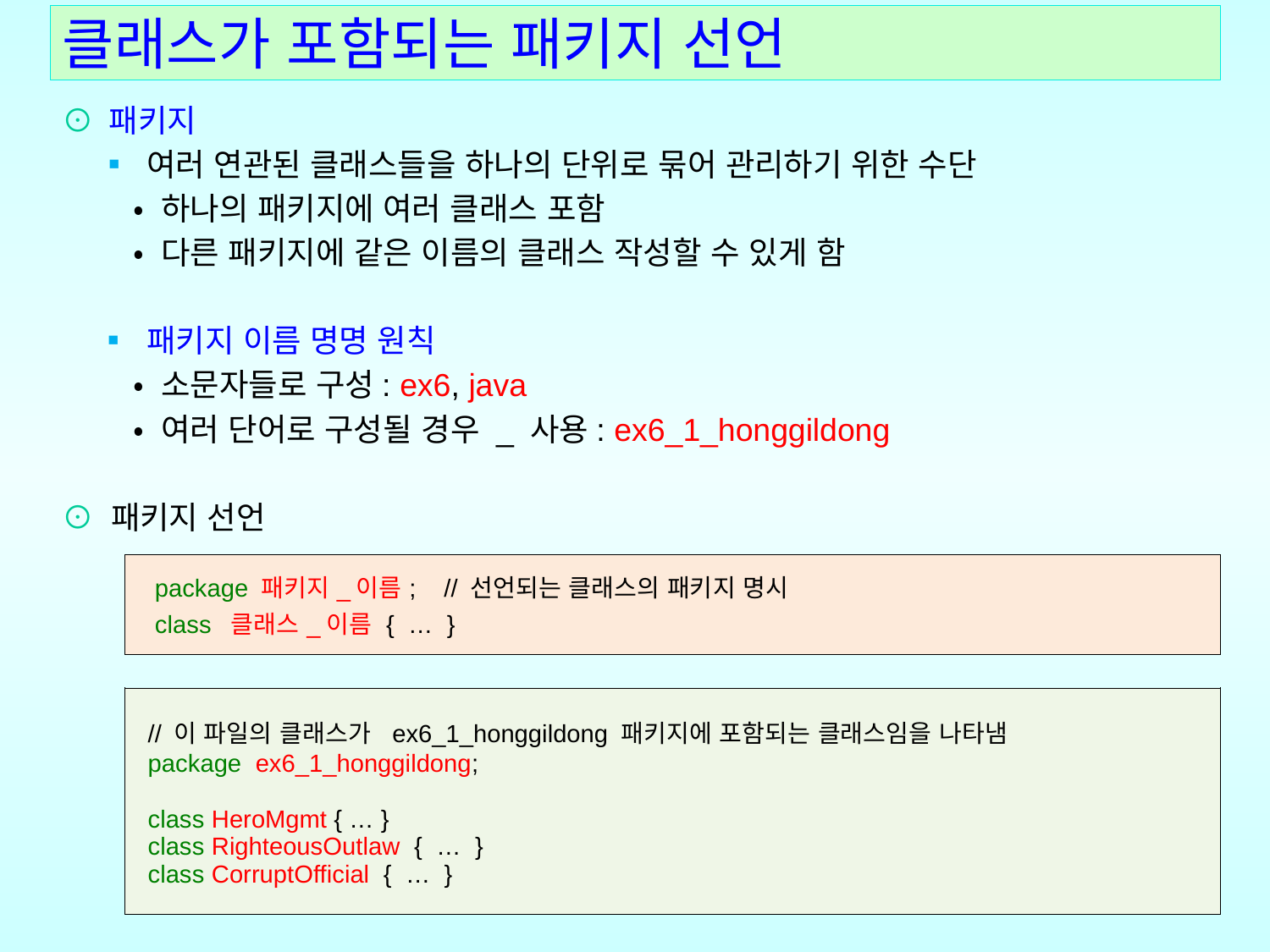

# 클래스가 포함되는 패키지 선언
⊙ 패키지
    ▪ 여러 연관된 클래스들을 하나의 단위로 묶어 관리하기 위한 수단
        • 하나의 패키지에 여러 클래스 포함
        • 다른 패키지에 같은 이름의 클래스 작성할 수 있게 함

    ▪ 패키지 이름 명명 원칙
        • 소문자들로 구성: ex6, java
        • 여러 단어로 구성될 경우 _ 사용: ex6_1_honggildong

⊙ 패키지 선언
| package 패키지\_이름; // 선언되는 클래스의 패키지 명시 class 클래스\_이름 { … } |
| --- |
| // 이 파일의 클래스가 ex6\_1\_honggildong 패키지에 포함되는 클래스임을 나타냄 package ex6\_1\_honggildong; class HeroMgmt { … } class RighteousOutlaw { … } class CorruptOfficial { … } |
| --- |